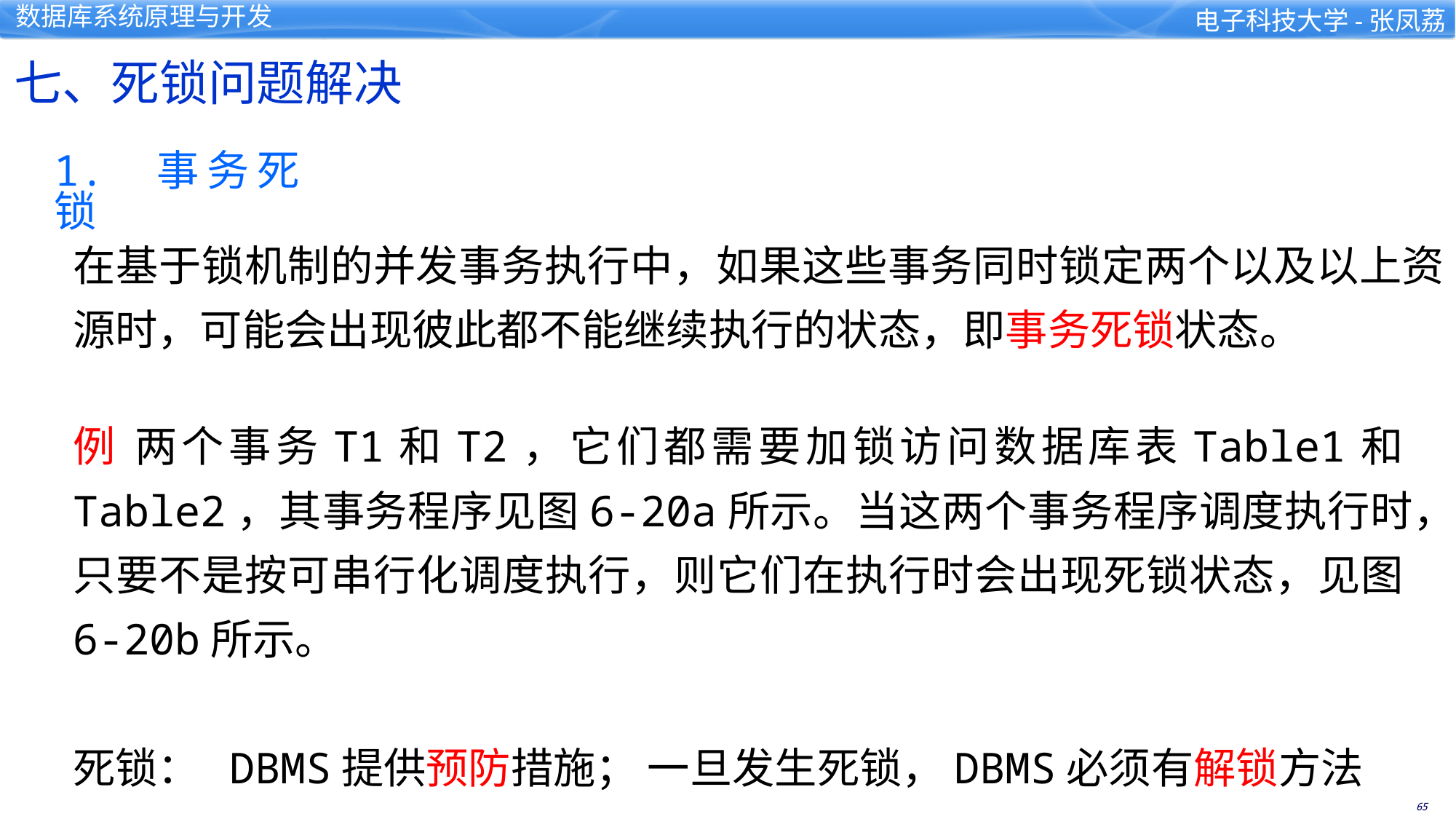

七、死锁问题解决
1. 事务死锁
在基于锁机制的并发事务执行中，如果这些事务同时锁定两个以及以上资源时，可能会出现彼此都不能继续执行的状态，即事务死锁状态。
例 两个事务T1和T2，它们都需要加锁访问数据库表Table1和Table2，其事务程序见图6-20a所示。当这两个事务程序调度执行时，只要不是按可串行化调度执行，则它们在执行时会出现死锁状态，见图6-20b所示。

死锁：  DBMS提供预防措施； 一旦发生死锁，DBMS必须有解锁方法